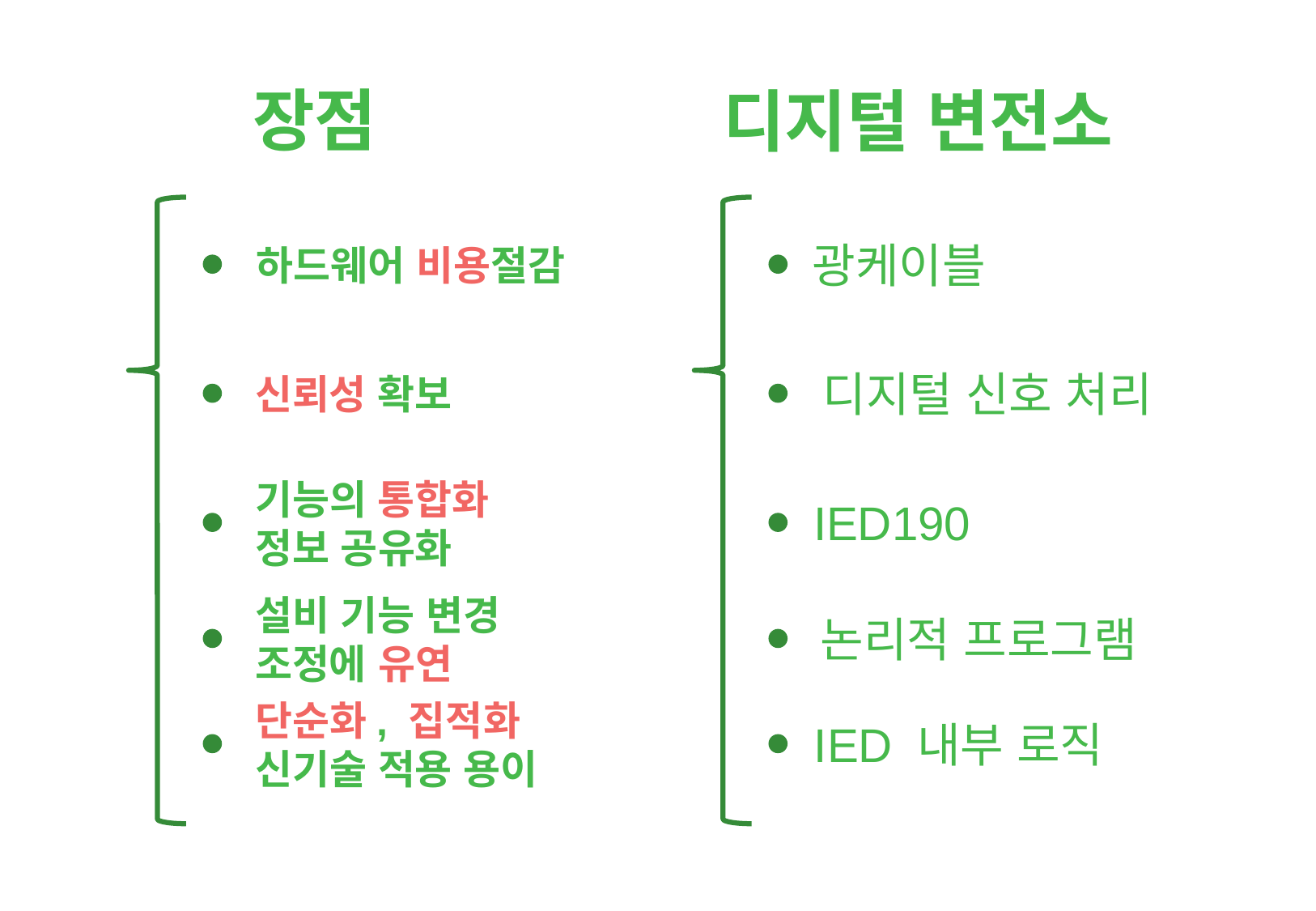

장점
기존 변전소

하드와이어

아날로그 신호 처리

각종 계전기

전기, 기계적 시퀀스

복잡한 하드와이어

디지털 변전소

광케이블

디지털 신호 처리

IED190

논리적 프로그램

IED 내부 로직

하드웨어 비용절감
신뢰성 확보
기능의 통합화
정보 공유화
설비 기능 변경
조정에 유연
단순화, 집적화
신기술 적용 용이